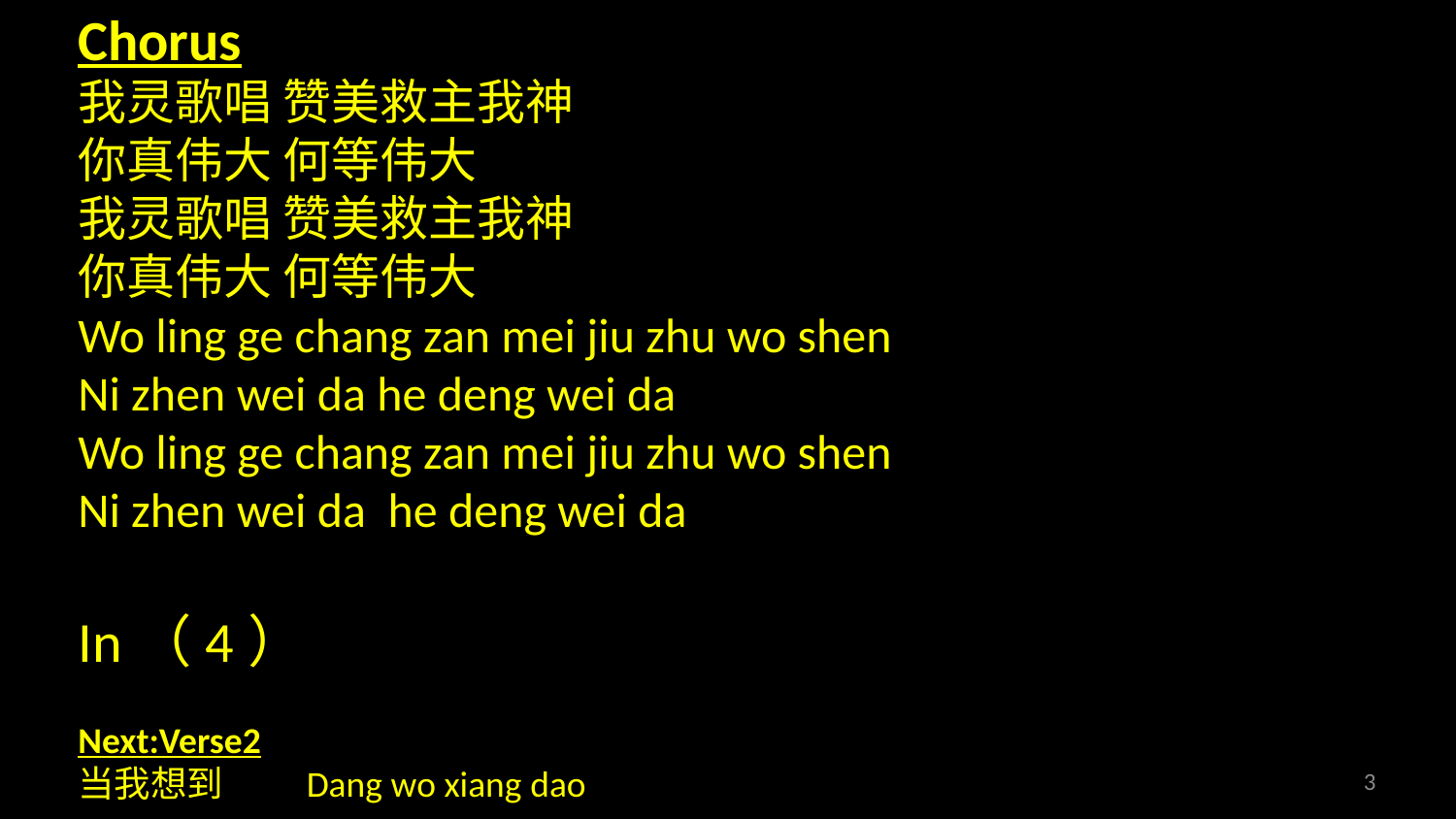

Chorus
我灵歌唱 赞美救主我神
你真伟大 何等伟大
我灵歌唱 赞美救主我神
你真伟大 何等伟大
Wo ling ge chang zan mei jiu zhu wo shen
Ni zhen wei da he deng wei da
Wo ling ge chang zan mei jiu zhu wo shen
Ni zhen wei da  he deng wei da

In（4）

Next:Verse2
当我想到         Dang wo xiang dao

3